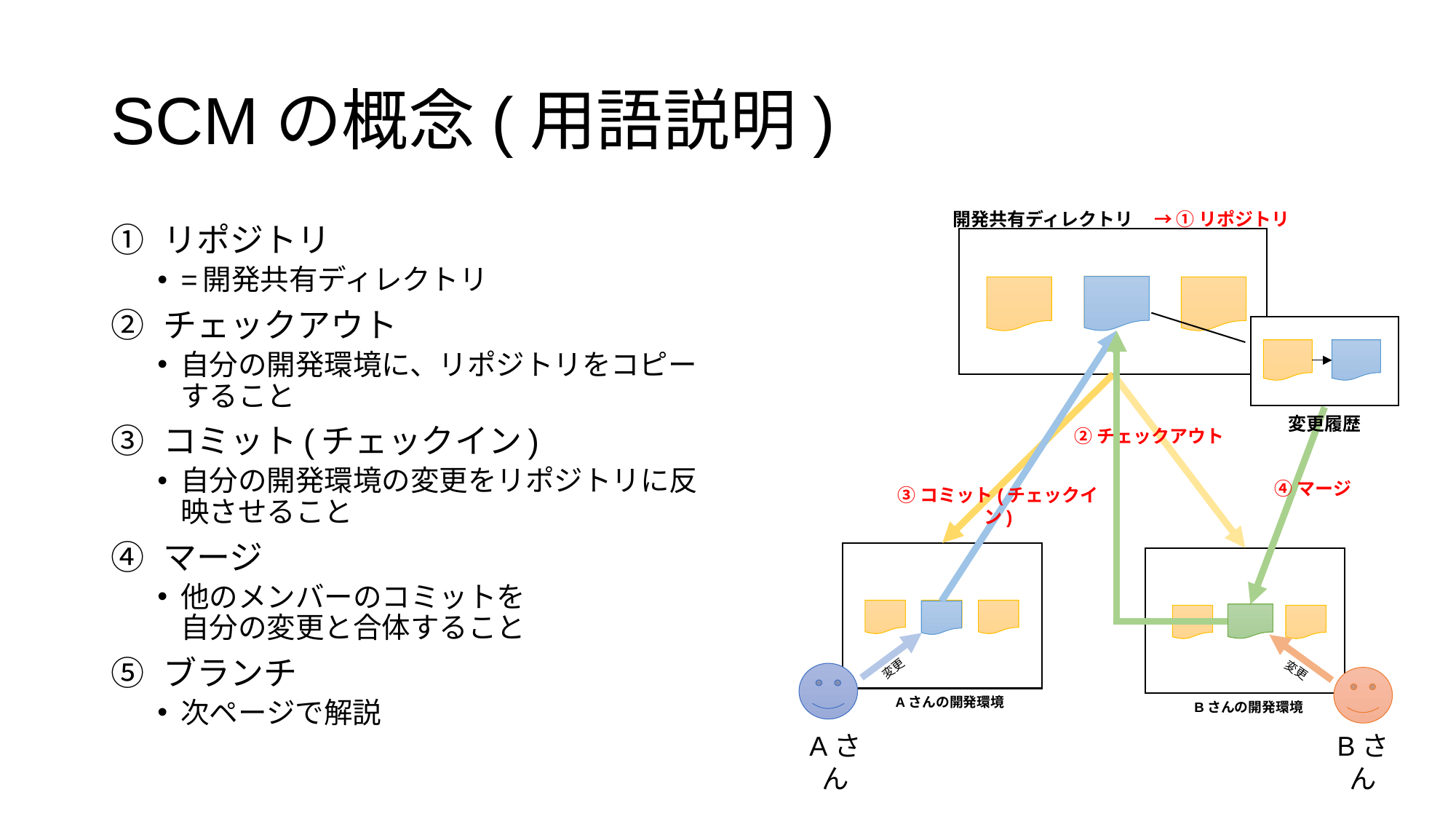

# SCMの概念(用語説明)
→ ①リポジトリ
開発共有ディレクトリ
リポジトリ
=開発共有ディレクトリ
チェックアウト
自分の開発環境に、リポジトリをコピーすること
コミット(チェックイン)
自分の開発環境の変更をリポジトリに反映させること
マージ
他のメンバーのコミットを
自分の変更と合体すること
ブランチ
次ページで解説

変更履歴
②チェックアウト
④マージ
③コミット(チェックイン)

変更
変更

Aさんの開発環境
Bさんの開発環境
Bさん
Aさん